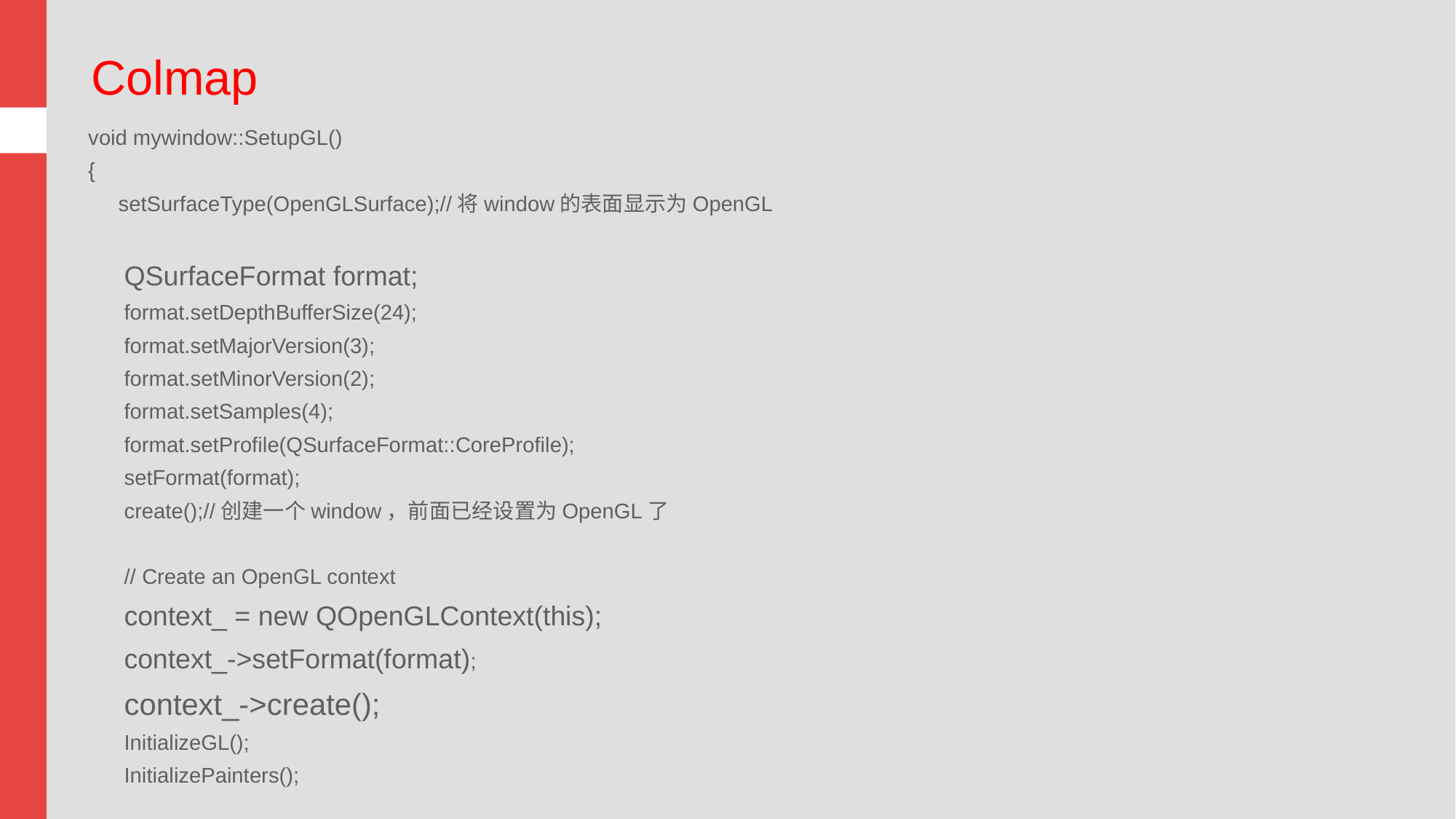

Colmap
void mywindow::SetupGL()
{
     setSurfaceType(OpenGLSurface);//将window的表面显示为OpenGL

      QSurfaceFormat format;
      format.setDepthBufferSize(24);
      format.setMajorVersion(3);
      format.setMinorVersion(2);
      format.setSamples(4);
      format.setProfile(QSurfaceFormat::CoreProfile);
      setFormat(format);
      create();//创建一个window，前面已经设置为OpenGL了

      // Create an OpenGL context
      context_ = new QOpenGLContext(this);
      context_->setFormat(format);
      context_->create();
      InitializeGL();
      InitializePainters();